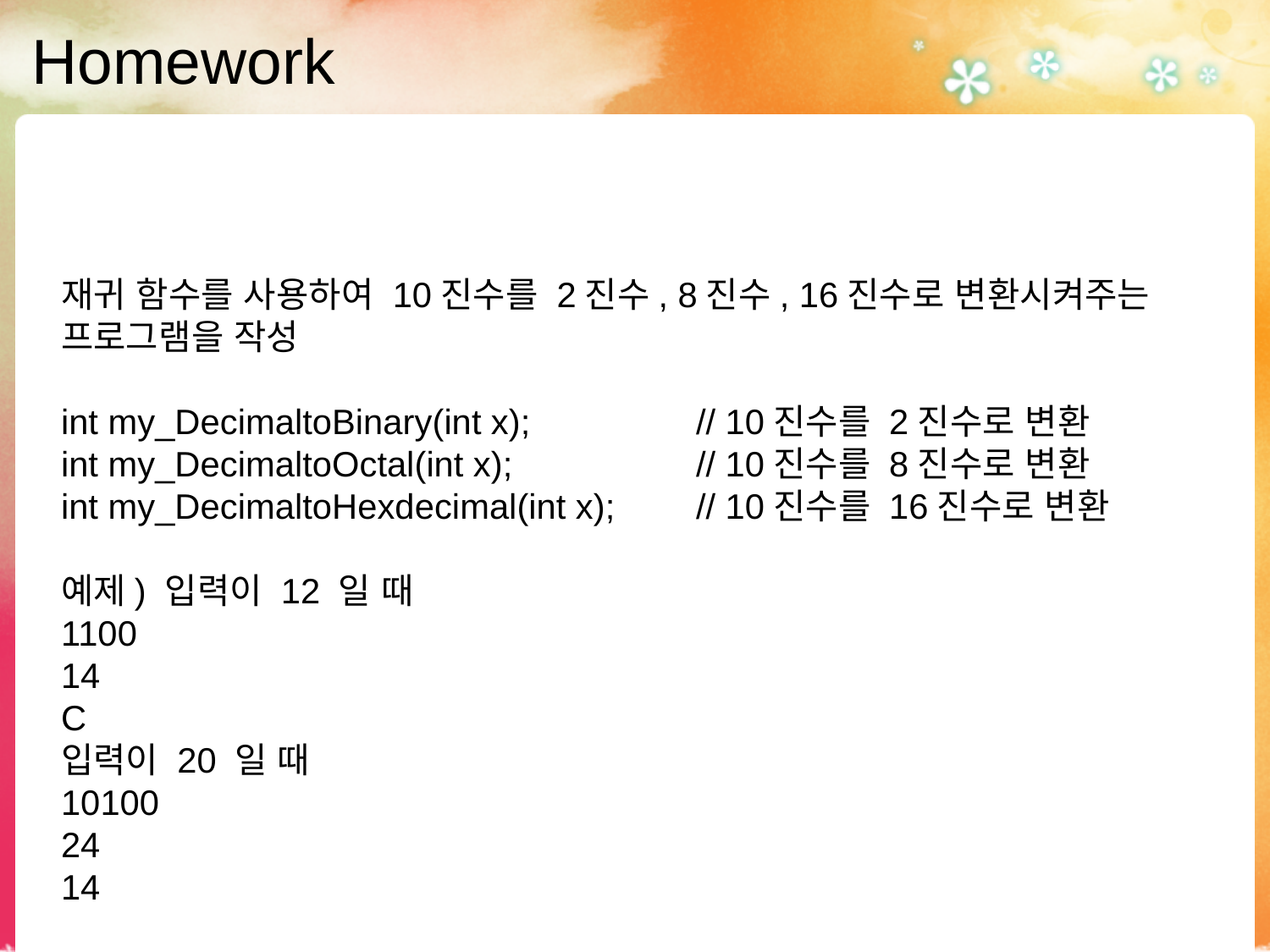

# Homework
재귀 함수를 사용하여 10진수를 2진수, 8진수, 16진수로 변환시켜주는 프로그램을 작성

int my_DecimaltoBinary(int x);		// 10진수를 2진수로 변환
int my_DecimaltoOctal(int x);		// 10진수를 8진수로 변환
int my_DecimaltoHexdecimal(int x);	// 10진수를 16진수로 변환

예제) 입력이 12 일 때
1100
14
C
입력이 20 일 때
10100
24
14